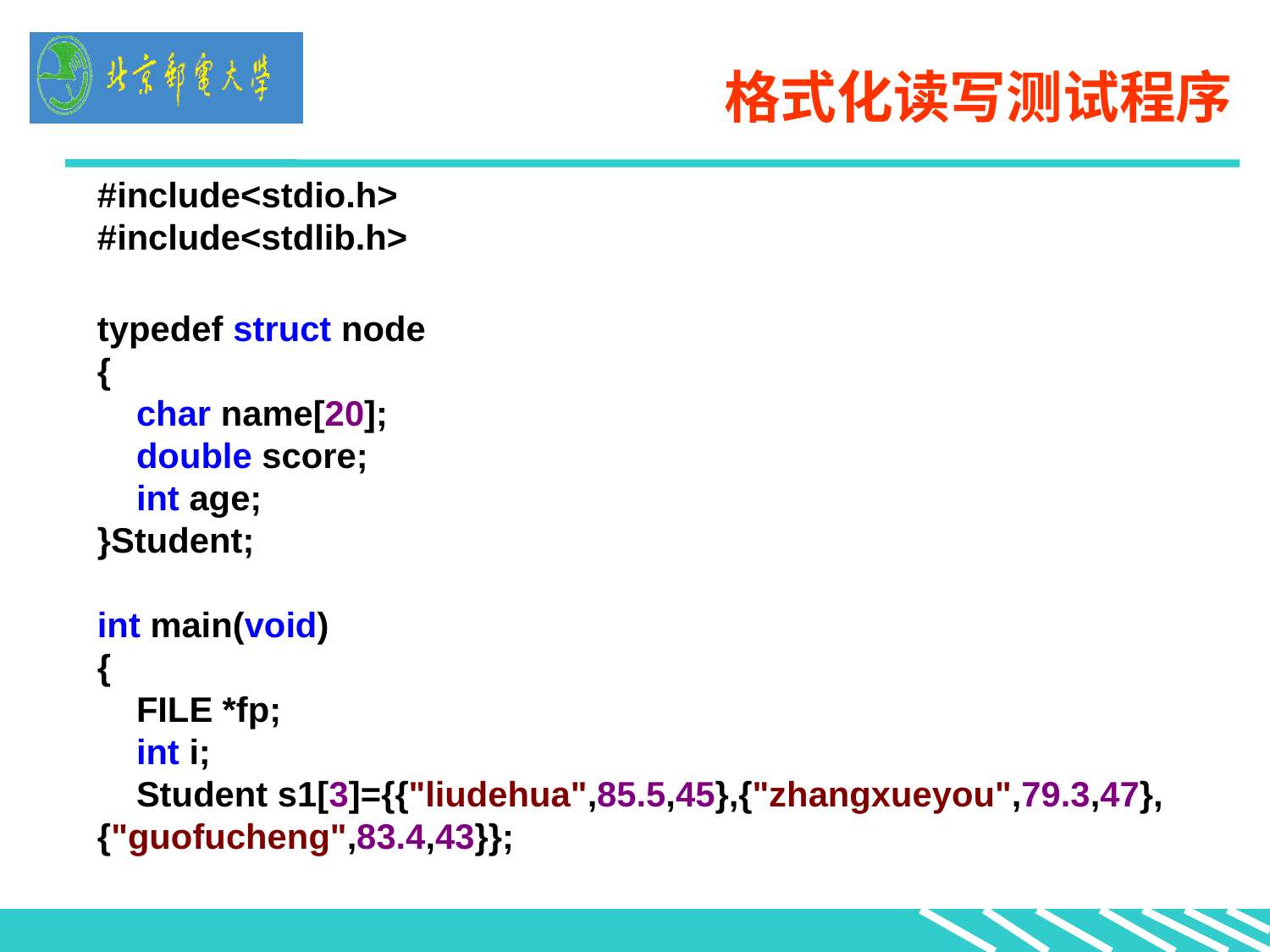

# 格式化读写测试程序
#include<stdio.h>
#include<stdlib.h>
typedef struct node
{
    char name[20];
    double score;
    int age;
}Student;
int main(void)
{
    FILE *fp;
    int i;
    Student s1[3]={{"liudehua",85.5,45},{"zhangxueyou",79.3,47},{"guofucheng",83.4,43}};
31